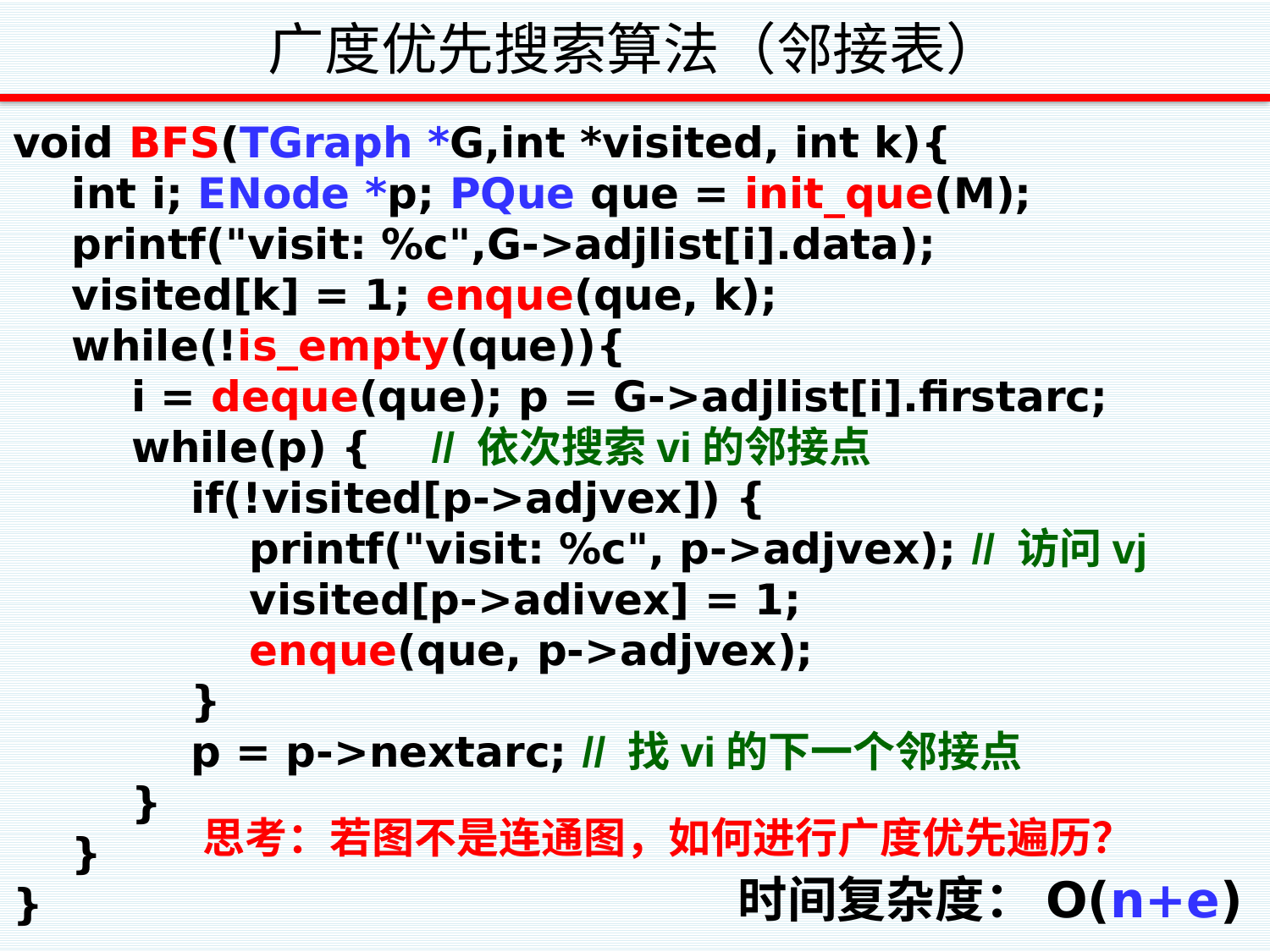

# 广度优先搜索算法（邻接表）
void BFS(TGraph *G,int *visited, int k){
    int i; ENode *p; PQue que = init_que(M);
    printf("visit: %c",G->adjlist[i].data);
    visited[k] = 1; enque(que, k);
    while(!is_empty(que)){
        i = deque(que); p = G->adjlist[i].firstarc;
        while(p) {    // 依次搜索vi的邻接点
            if(!visited[p->adjvex]) {
                printf("visit: %c", p->adjvex); // 访问vj
                visited[p->adivex] = 1;
                enque(que, p->adjvex);
            }
            p = p->nextarc; // 找vi的下一个邻接点
        }
    }
}
思考：若图不是连通图，如何进行广度优先遍历？
时间复杂度：O(n+e)